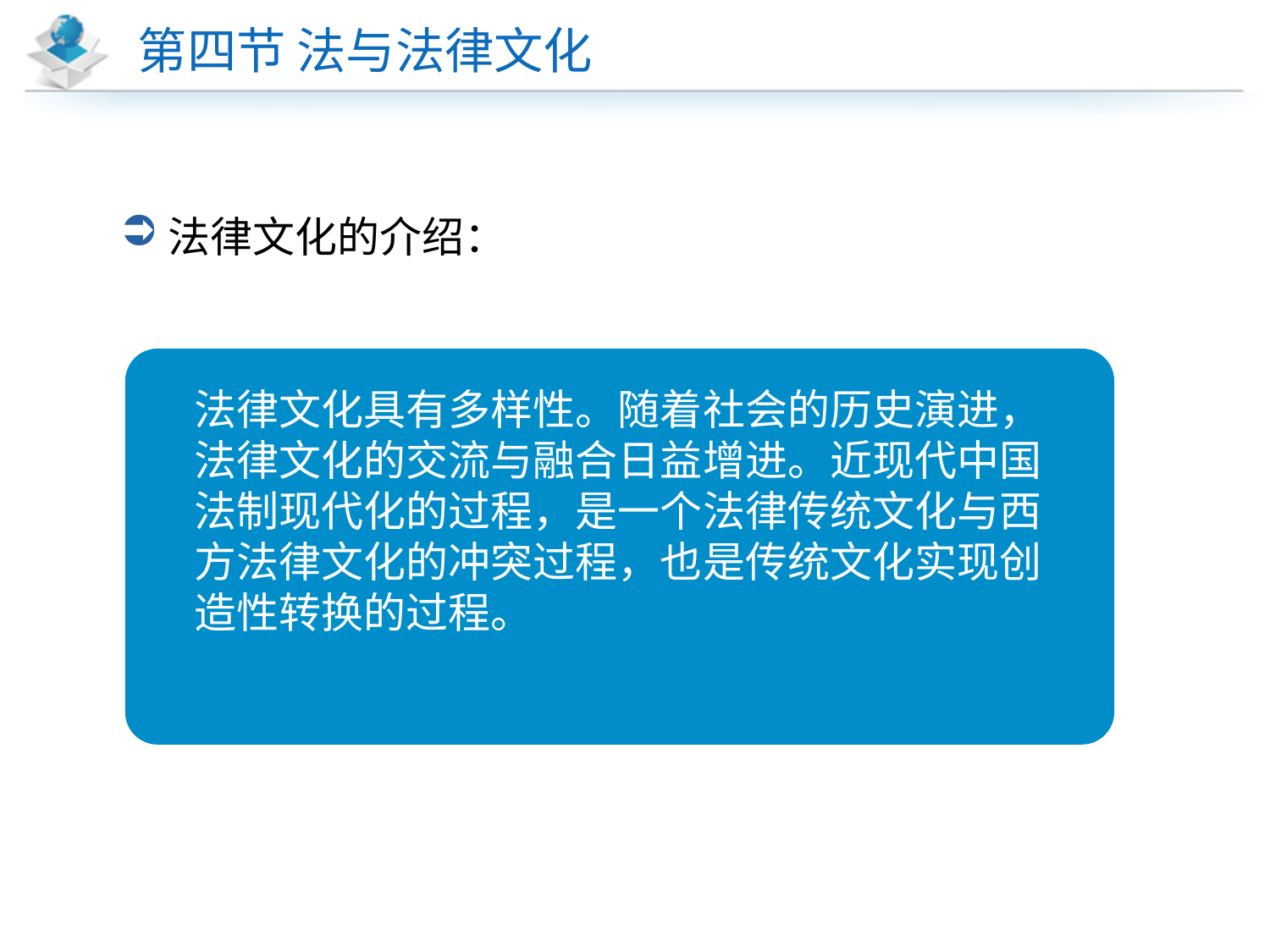

# 第四节 法与法律文化
法律文化的介绍：

法律文化具有多样性。随着社会的历史演进，法律文化的交流与融合日益增进。近现代中国法制现代化的过程，是一个法律传统文化与西方法律文化的冲突过程，也是传统文化实现创造性转换的过程。